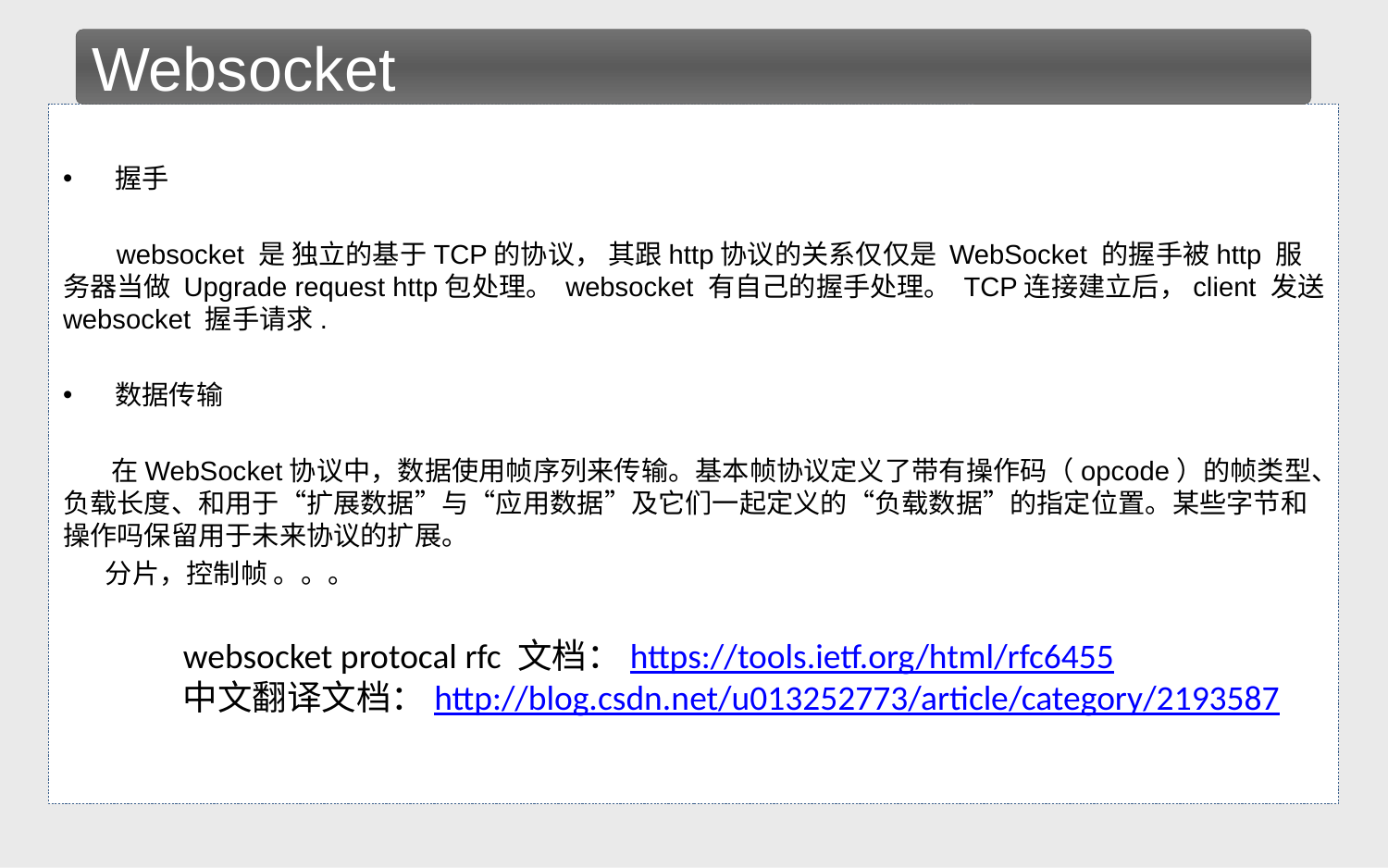

Websocket

握手

       websocket 是 独立的基于TCP的协议， 其跟http协议的关系仅仅是 WebSocket 的握手被http 服务器当做 Upgrade request http包处理。 websocket 有自己的握手处理。 TCP连接建立后，client 发送websocket 握手请求.

数据传输

       在WebSocket协议中，数据使用帧序列来传输。基本帧协议定义了带有操作码（opcode）的帧类型、负载长度、和用于“扩展数据”与“应用数据”及它们一起定义的“负载数据”的指定位置。某些字节和操作吗保留用于未来协议的扩展。
      分片，控制帧 。。。
websocket protocal rfc 文档：https://tools.ietf.org/html/rfc6455
中文翻译文档：http://blog.csdn.net/u013252773/article/category/2193587